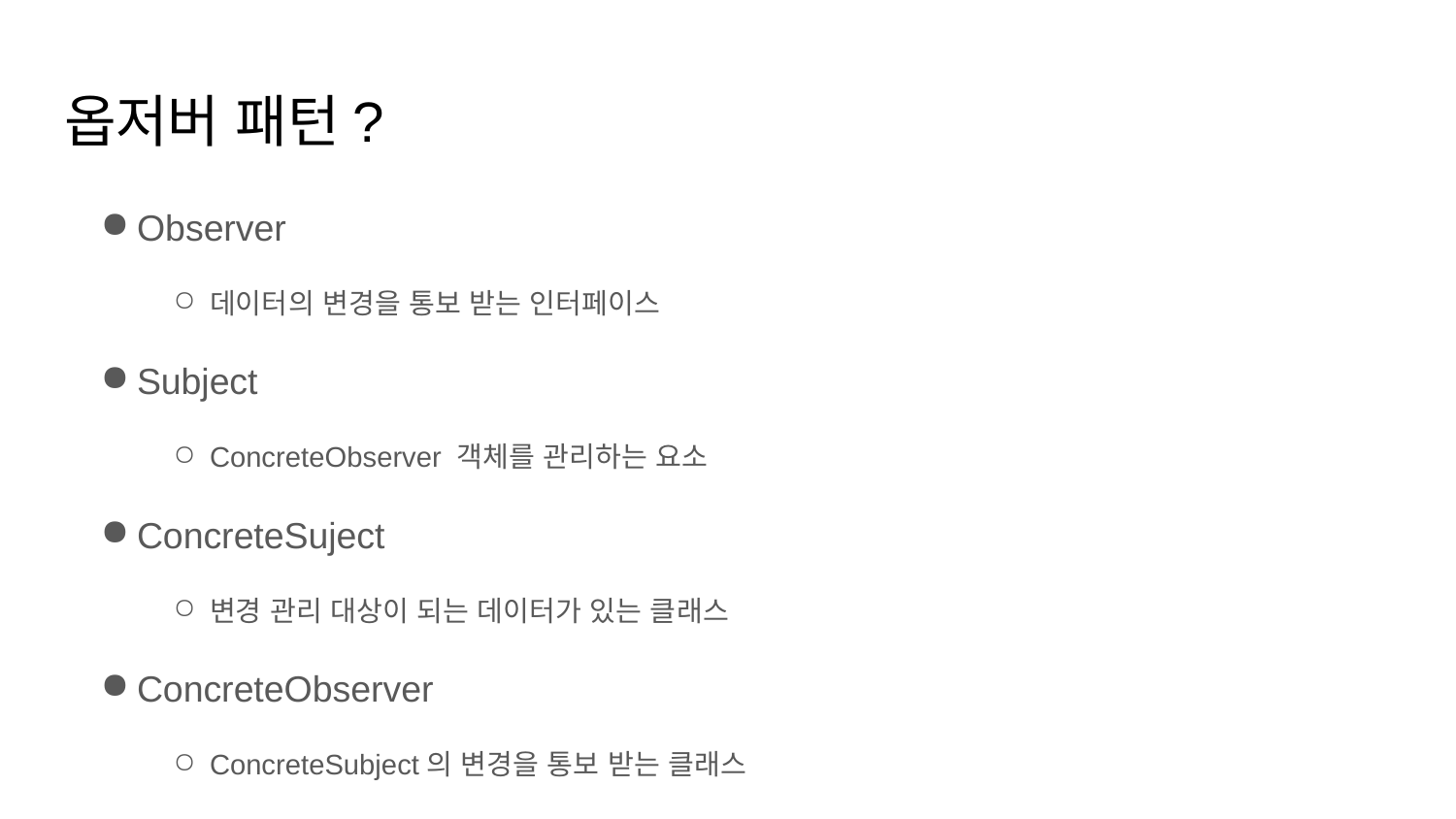

# 옵저버 패턴?
Observer
데이터의 변경을 통보 받는 인터페이스
Subject
ConcreteObserver 객체를 관리하는 요소
ConcreteSuject
변경 관리 대상이 되는 데이터가 있는 클래스
ConcreteObserver
ConcreteSubject의 변경을 통보 받는 클래스